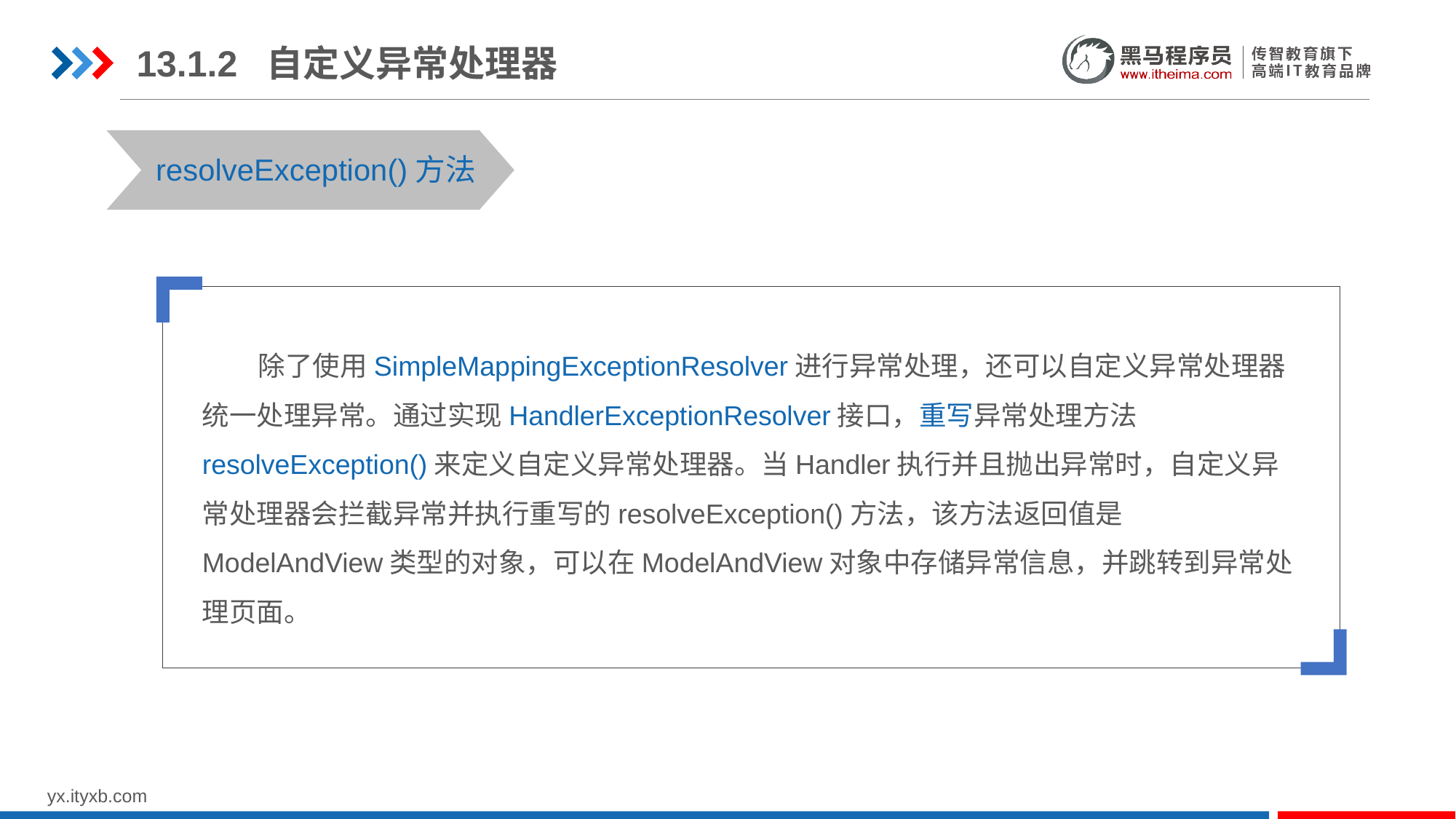

13.1.2  自定义异常处理器

resolveException()方法

        除了使用SimpleMappingExceptionResolver进行异常处理，还可以自定义异常处理器统一处理异常。通过实现HandlerExceptionResolver接口，重写异常处理方法resolveException()来定义自定义异常处理器。当Handler执行并且抛出异常时，自定义异常处理器会拦截异常并执行重写的resolveException()方法，该方法返回值是ModelAndView类型的对象，可以在ModelAndView对象中存储异常信息，并跳转到异常处理页面。